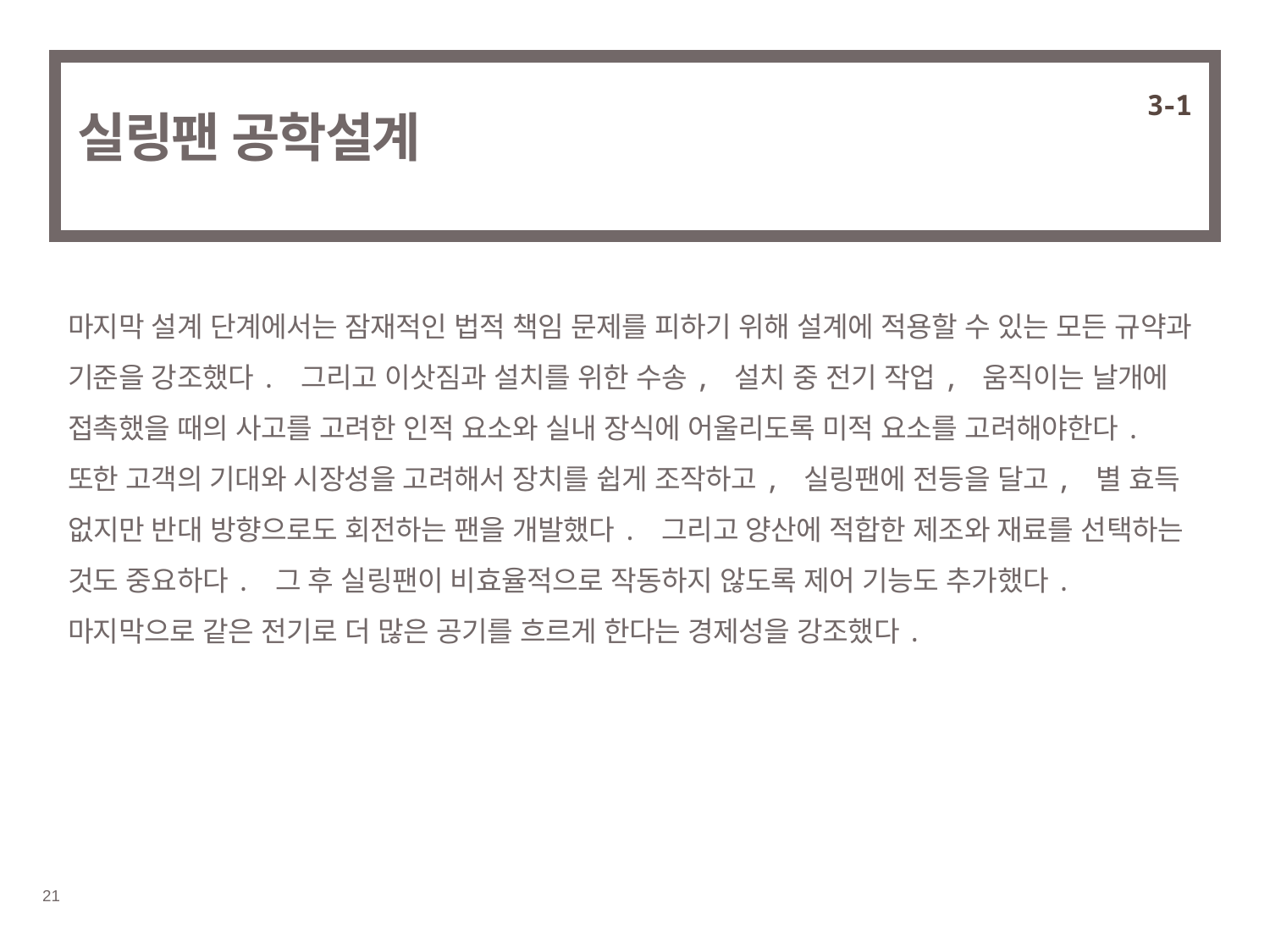

3-1

# 실링팬 공학설계
마지막 설계 단계에서는 잠재적인 법적 책임 문제를 피하기 위해 설계에 적용할 수 있는 모든 규약과 기준을 강조했다. 그리고 이삿짐과 설치를 위한 수송, 설치 중 전기 작업, 움직이는 날개에 접촉했을 때의 사고를 고려한 인적 요소와 실내 장식에 어울리도록 미적 요소를 고려해야한다. 또한 고객의 기대와 시장성을 고려해서 장치를 쉽게 조작하고, 실링팬에 전등을 달고, 별 효득 없지만 반대 방향으로도 회전하는 팬을 개발했다. 그리고 양산에 적합한 제조와 재료를 선택하는 것도 중요하다. 그 후 실링팬이 비효율적으로 작동하지 않도록 제어 기능도 추가했다. 마지막으로 같은 전기로 더 많은 공기를 흐르게 한다는 경제성을 강조했다.